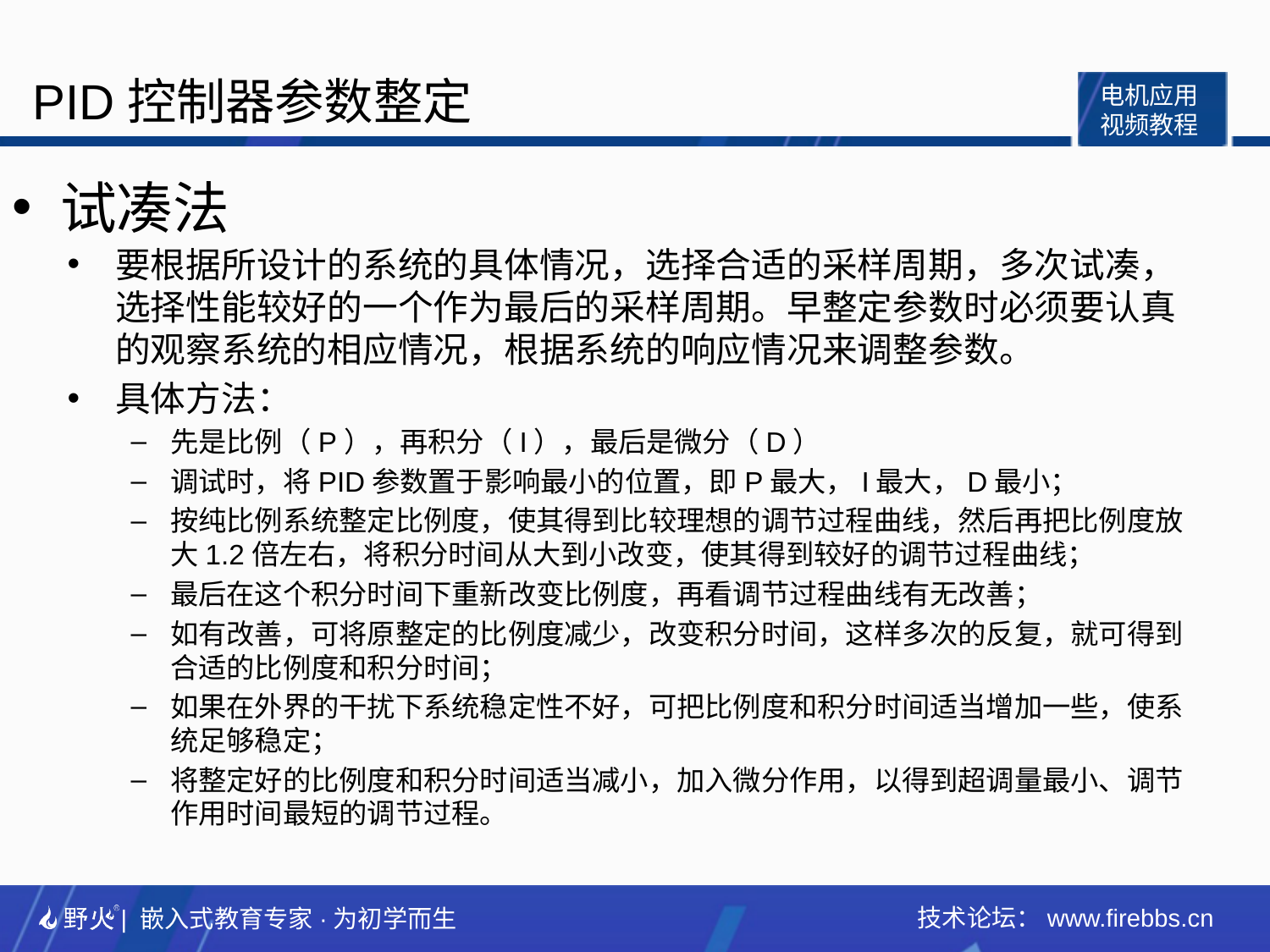

试凑法
要根据所设计的系统的具体情况，选择合适的采样周期，多次试凑，选择性能较好的一个作为最后的采样周期。早整定参数时必须要认真的观察系统的相应情况，根据系统的响应情况来调整参数。
具体方法：
先是比例（P），再积分（I），最后是微分（D）
调试时，将PID参数置于影响最小的位置，即P最大，I最大，D最小；
按纯比例系统整定比例度，使其得到比较理想的调节过程曲线，然后再把比例度放大1.2倍左右，将积分时间从大到小改变，使其得到较好的调节过程曲线；
最后在这个积分时间下重新改变比例度，再看调节过程曲线有无改善；
如有改善，可将原整定的比例度减少，改变积分时间，这样多次的反复，就可得到合适的比例度和积分时间；
如果在外界的干扰下系统稳定性不好，可把比例度和积分时间适当增加一些，使系统足够稳定；
将整定好的比例度和积分时间适当减小，加入微分作用，以得到超调量最小、调节作用时间最短的调节过程。